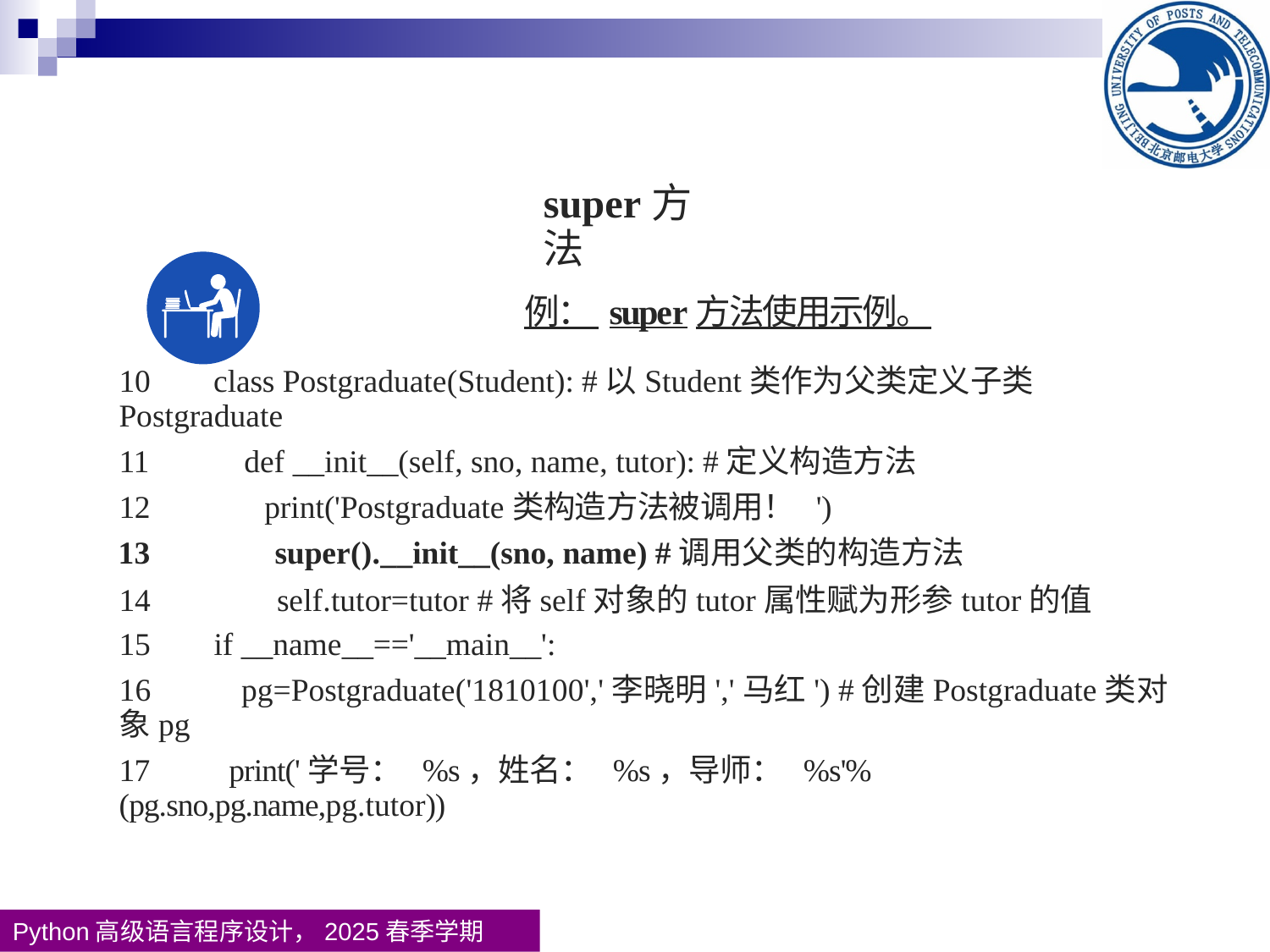

| 例： super方法使用示例。 |
| --- |

super方法

10        class Postgraduate(Student): #以Student类作为父类定义子类Postgraduate
11            def __init__(self, sno, name, tutor): #定义构造方法
12               print('Postgraduate类构造方法被调用！  ')
13               super().__init__(sno, name) #调用父类的构造方法
14                self.tutor=tutor #将self对象的tutor属性赋为形参tutor的值
15        if __name__=='__main__':
16           pg=Postgraduate('1810100','李晓明','马红') #创建Postgraduate类对象pg

17           print('学号：  %s，姓名：  %s，导师：  %s'%(pg.sno,pg.name,pg.tutor))